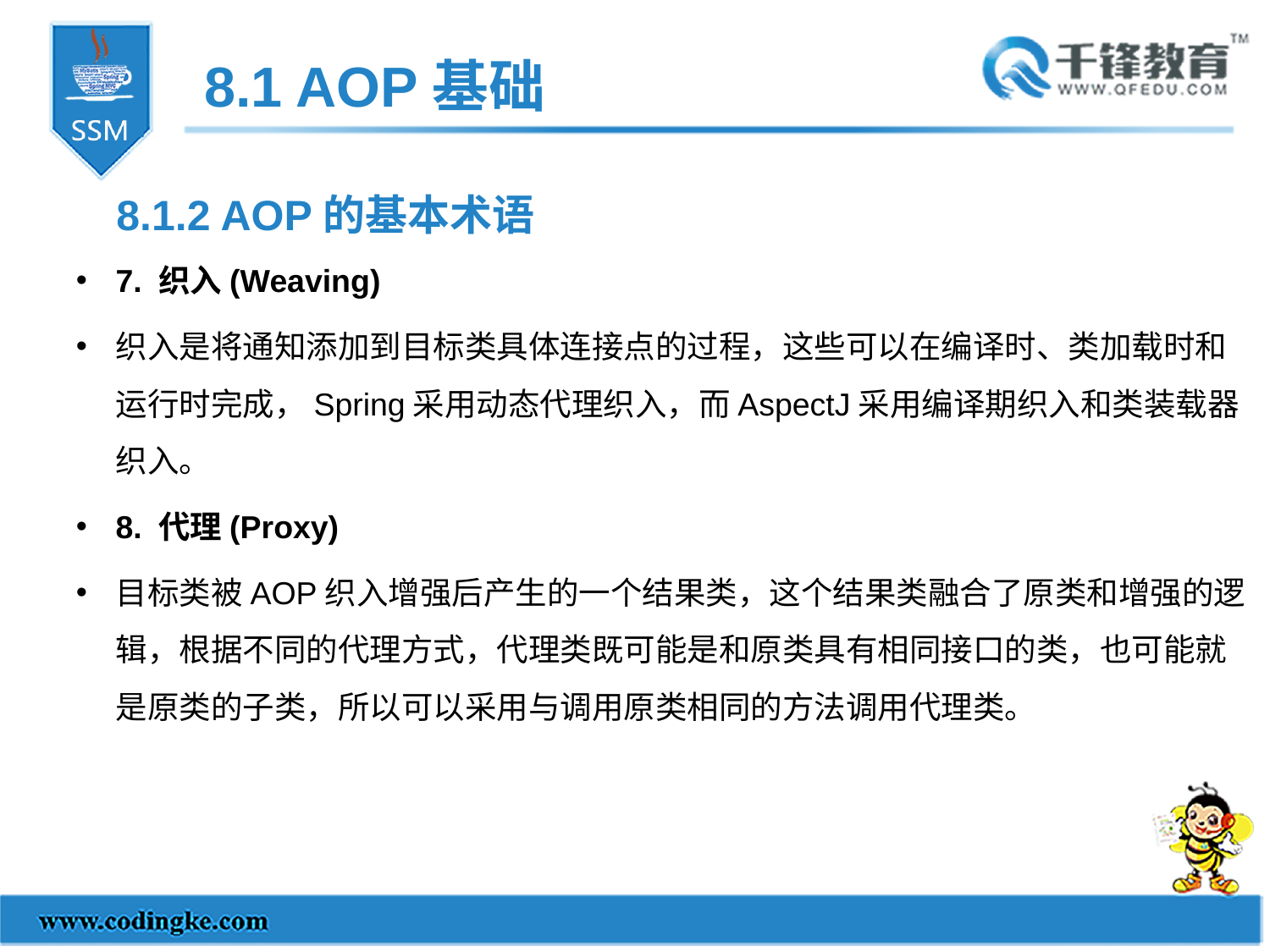

8.1 AOP基础
8.1.2 AOP的基本术语
7. 织入(Weaving)
织入是将通知添加到目标类具体连接点的过程，这些可以在编译时、类加载时和运行时完成，Spring采用动态代理织入，而AspectJ采用编译期织入和类装载器织入。
8. 代理(Proxy)
目标类被AOP织入增强后产生的一个结果类，这个结果类融合了原类和增强的逻辑，根据不同的代理方式，代理类既可能是和原类具有相同接口的类，也可能就是原类的子类，所以可以采用与调用原类相同的方法调用代理类。